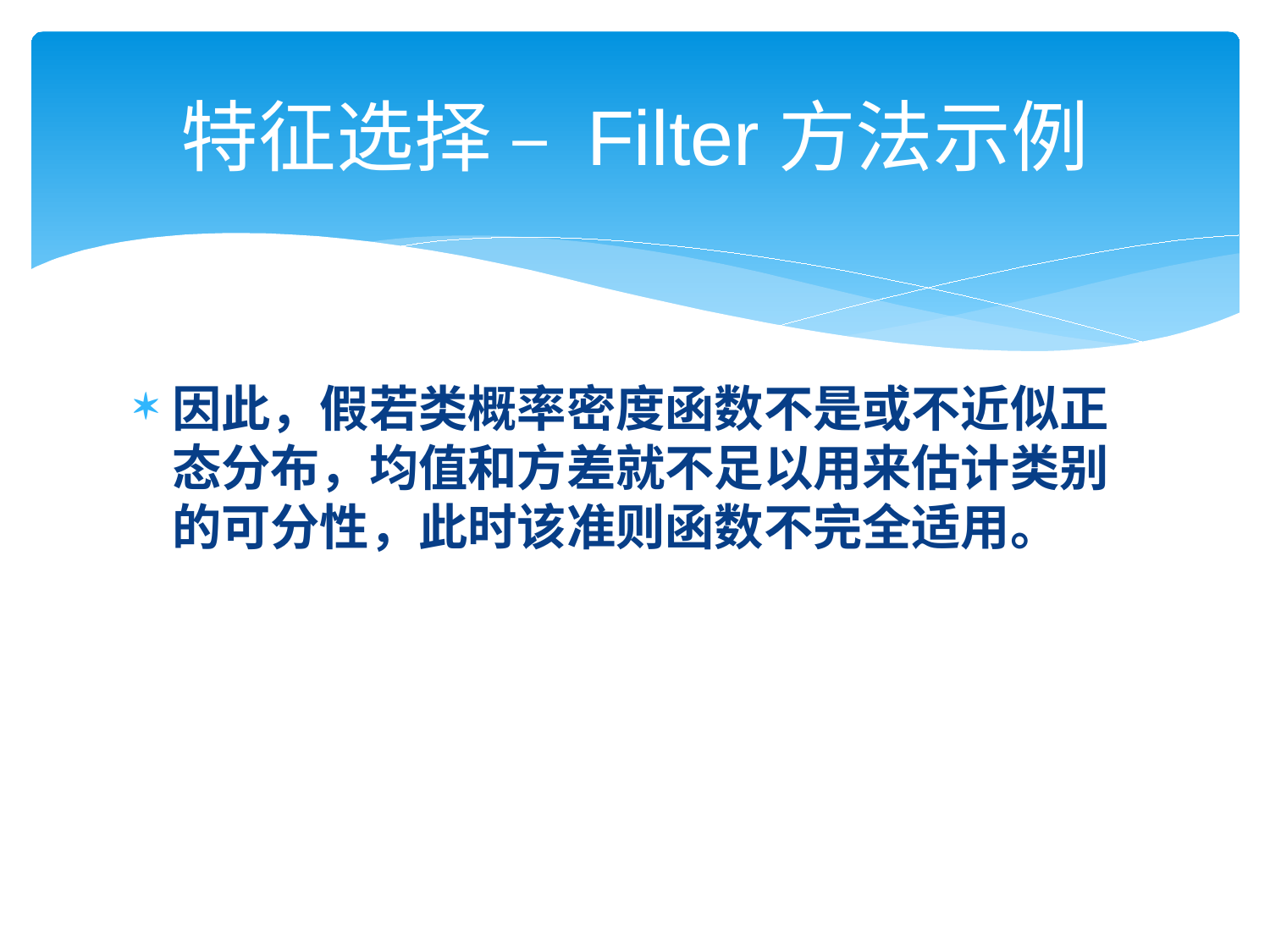

# 特征选择 – Filter方法示例
因此，假若类概率密度函数不是或不近似正态分布，均值和方差就不足以用来估计类别的可分性，此时该准则函数不完全适用。